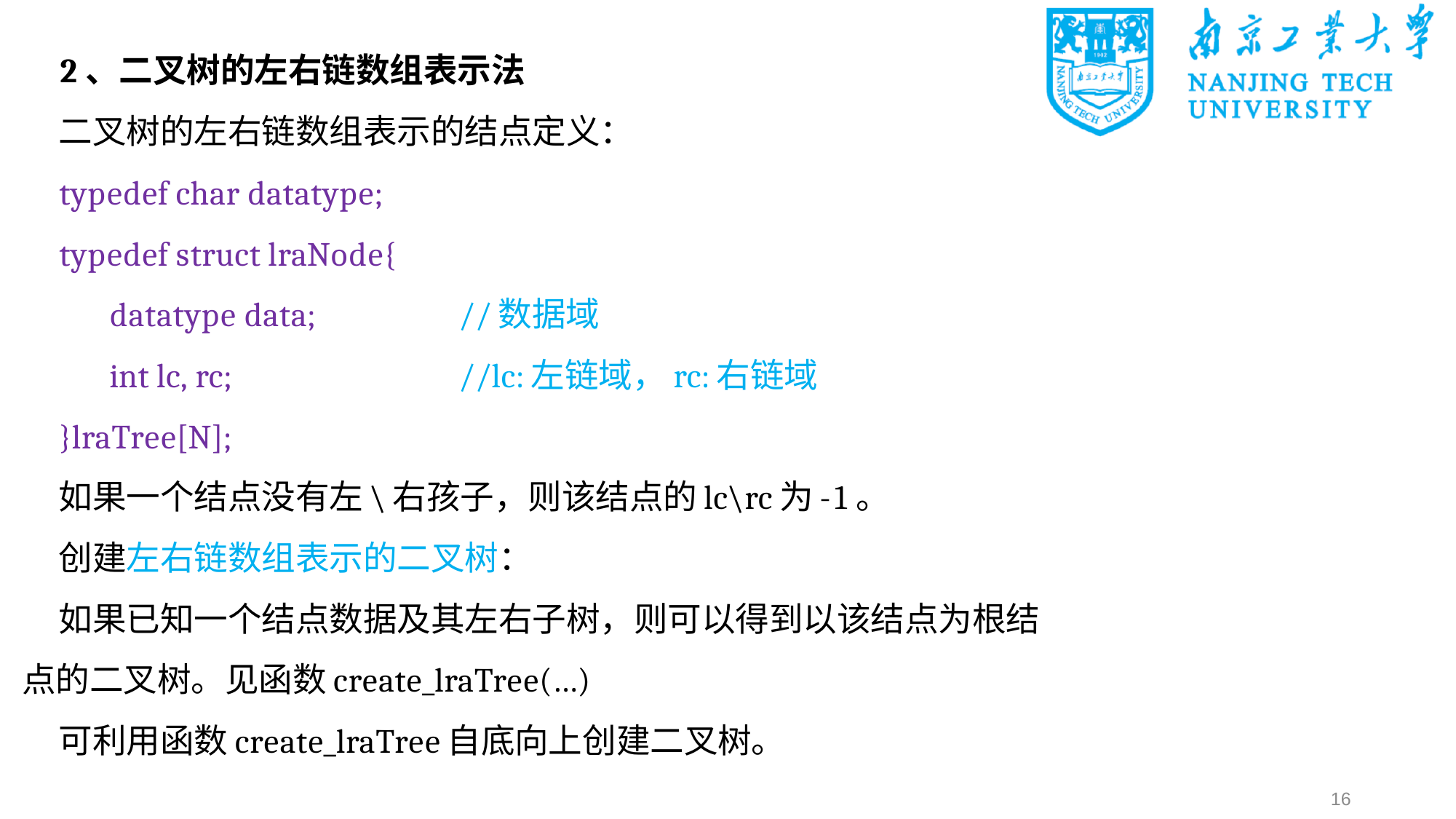

2、二叉树的左右链数组表示法
二叉树的左右链数组表示的结点定义：
typedef char datatype;
typedef struct lraNode{
	datatype data;		//数据域
	int lc, rc;			//lc:左链域，rc:右链域
}lraTree[N];
如果一个结点没有左\右孩子，则该结点的lc\rc为-1。
创建左右链数组表示的二叉树：
如果已知一个结点数据及其左右子树，则可以得到以该结点为根结点的二叉树。见函数create_lraTree(…)
可利用函数create_lraTree自底向上创建二叉树。

16